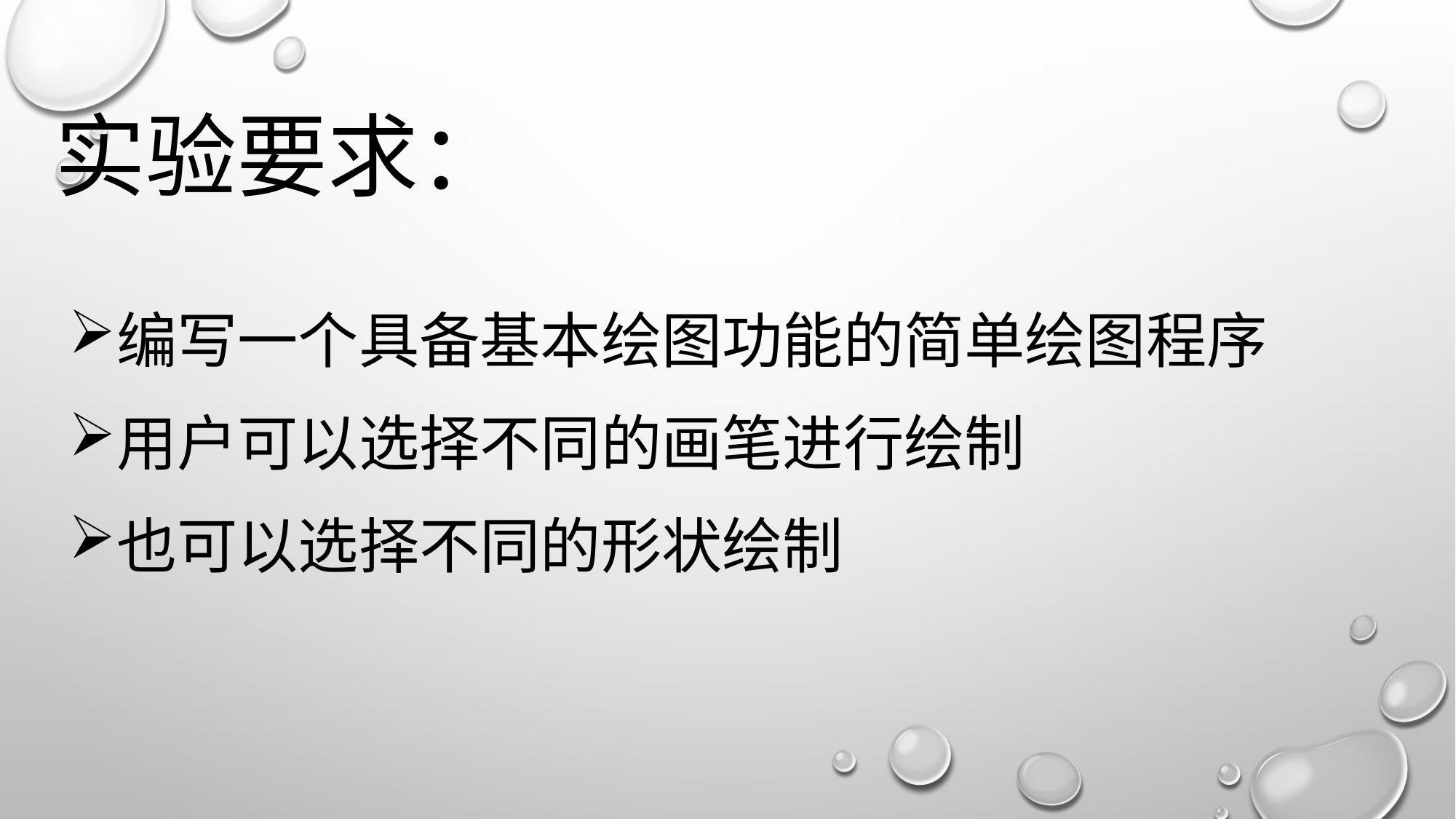

# 实验要求：
编写一个具备基本绘图功能的简单绘图程序
用户可以选择不同的画笔进行绘制
也可以选择不同的形状绘制